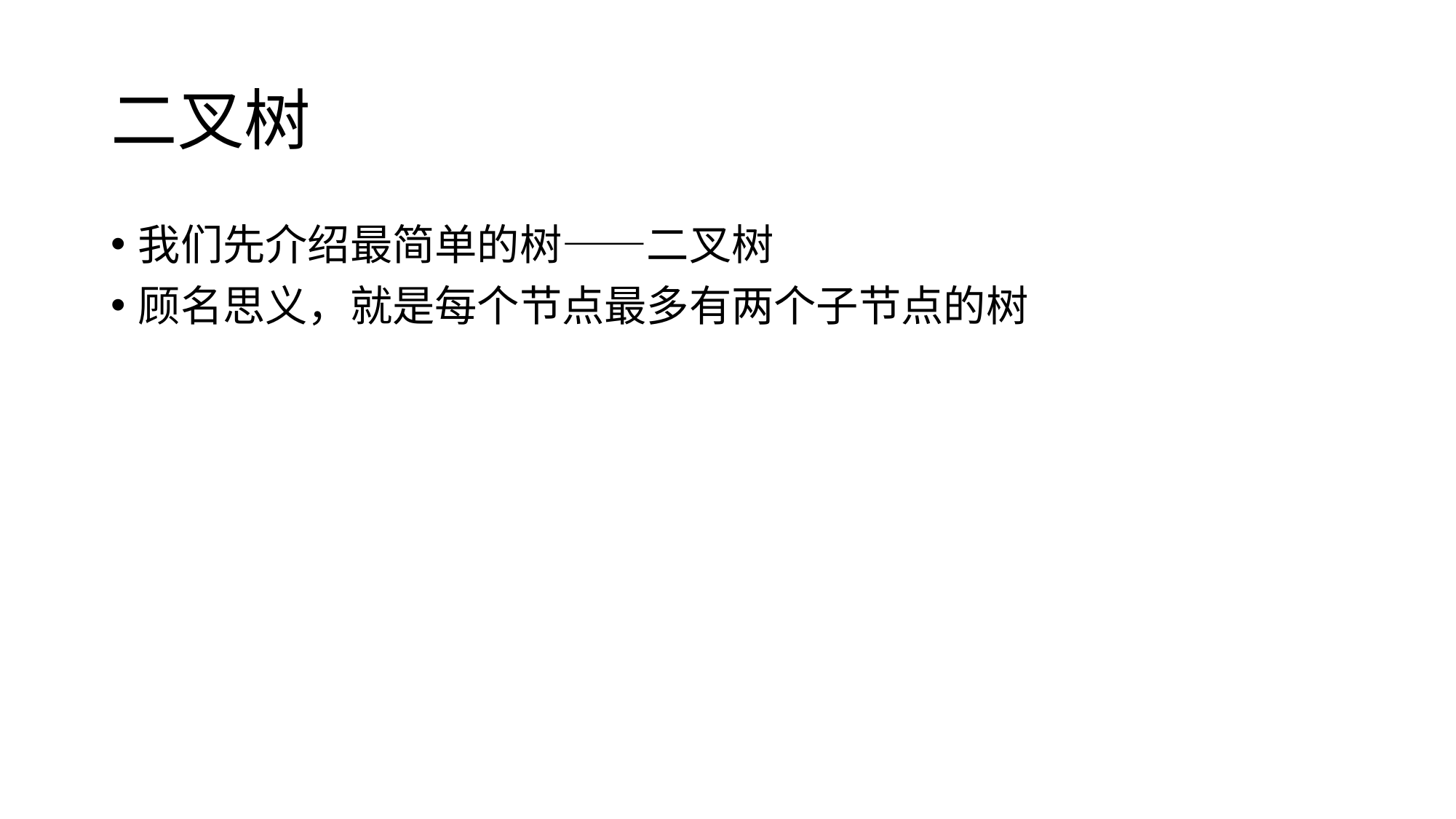

# 二叉树
我们先介绍最简单的树——二叉树
顾名思义，就是每个节点最多有两个子节点的树